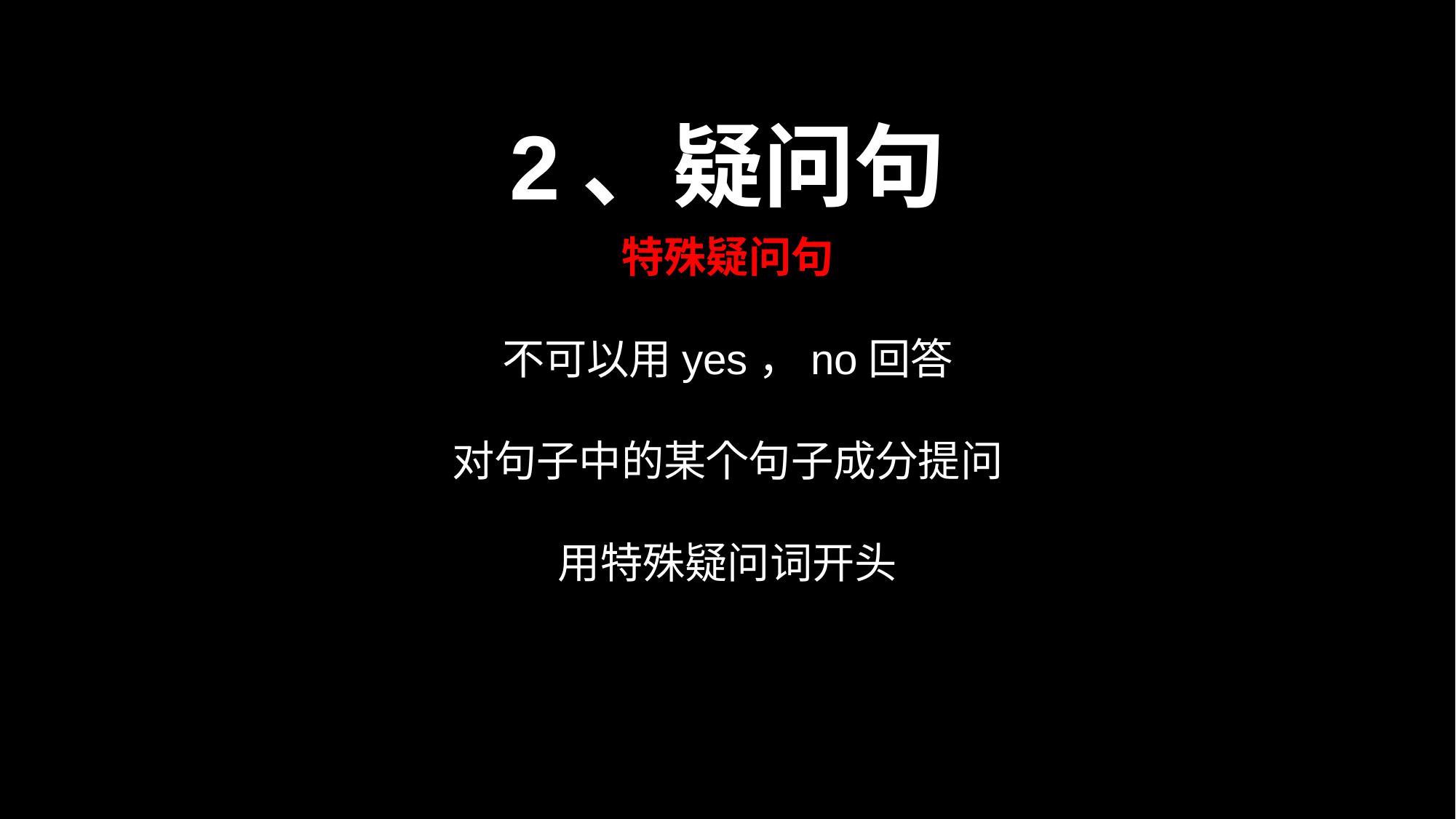

2、疑问句
特殊疑问句

不可以用yes，no回答

对句子中的某个句子成分提问

用特殊疑问词开头